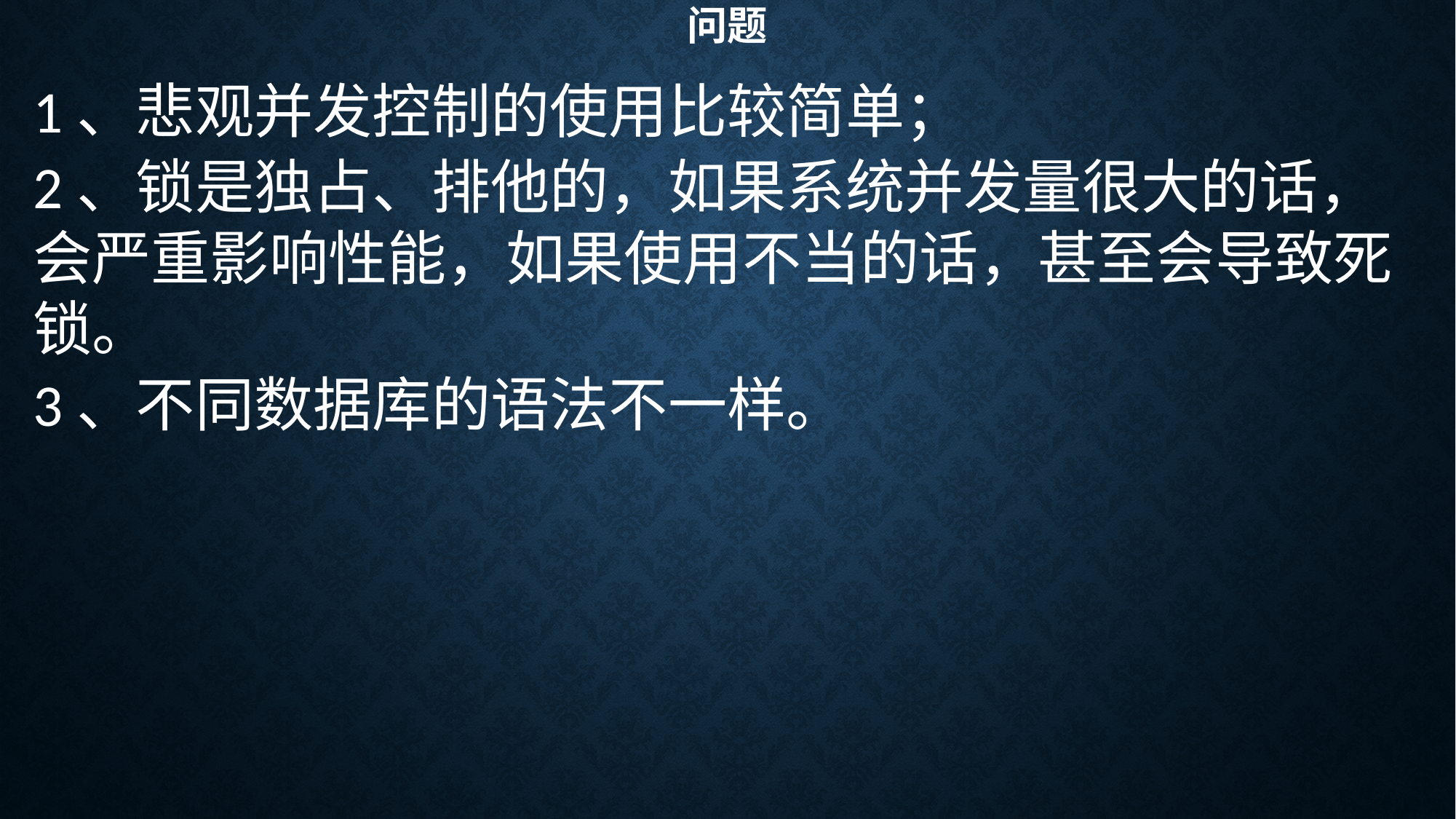

# 问题
1、悲观并发控制的使用比较简单；
2、锁是独占、排他的，如果系统并发量很大的话，会严重影响性能，如果使用不当的话，甚至会导致死锁。
3、不同数据库的语法不一样。